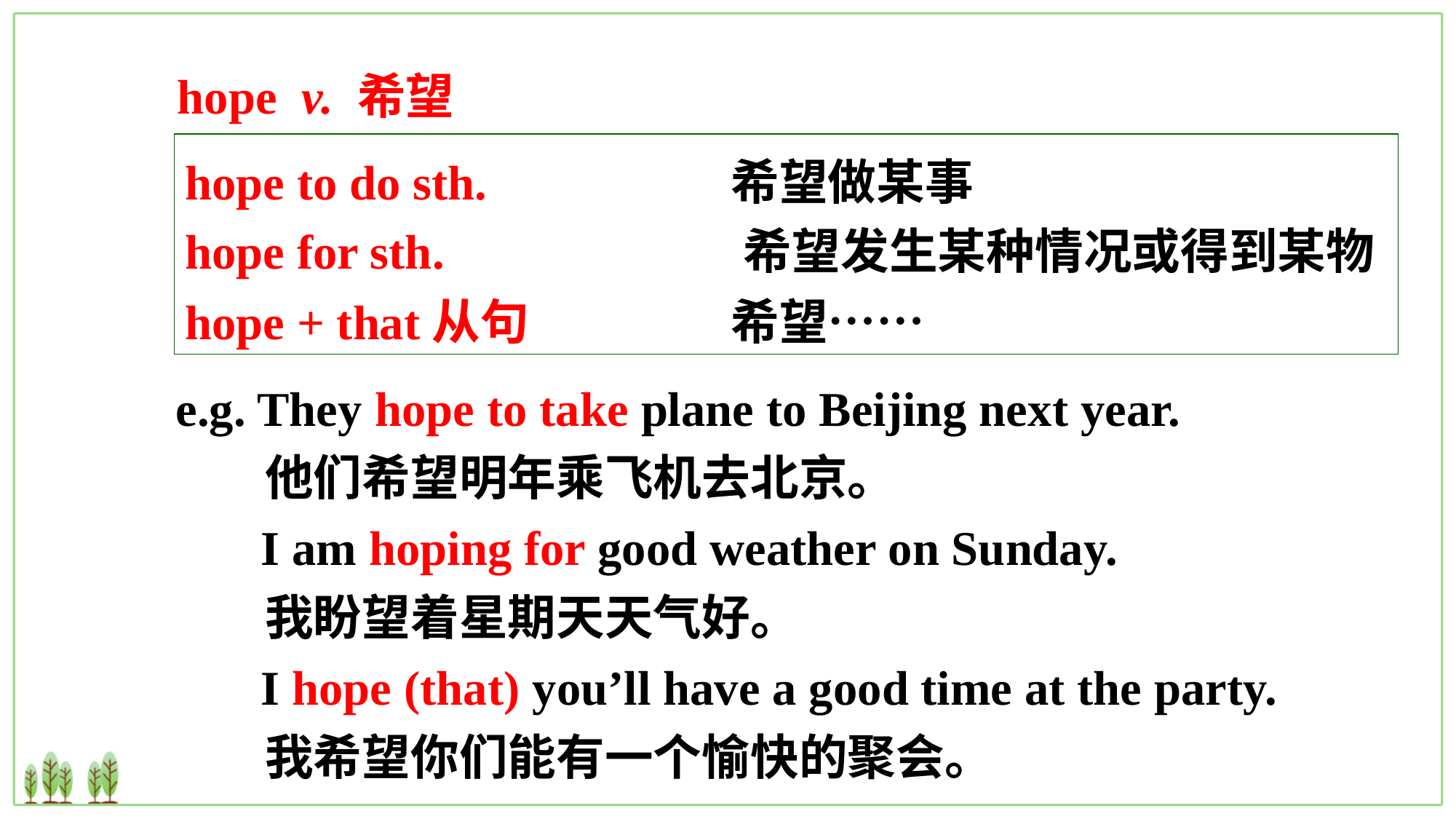

hope  v. 希望
hope to do sth.     		希望做某事
hope for sth. 	                  希望发生某种情况或得到某物
hope + that从句   		希望……
e.g. They hope to take plane to Beijing next year.
       他们希望明年乘飞机去北京。
       I am hoping for good weather on Sunday.
       我盼望着星期天天气好。
       I hope (that) you’ll have a good time at the party.
       我希望你们能有一个愉快的聚会。